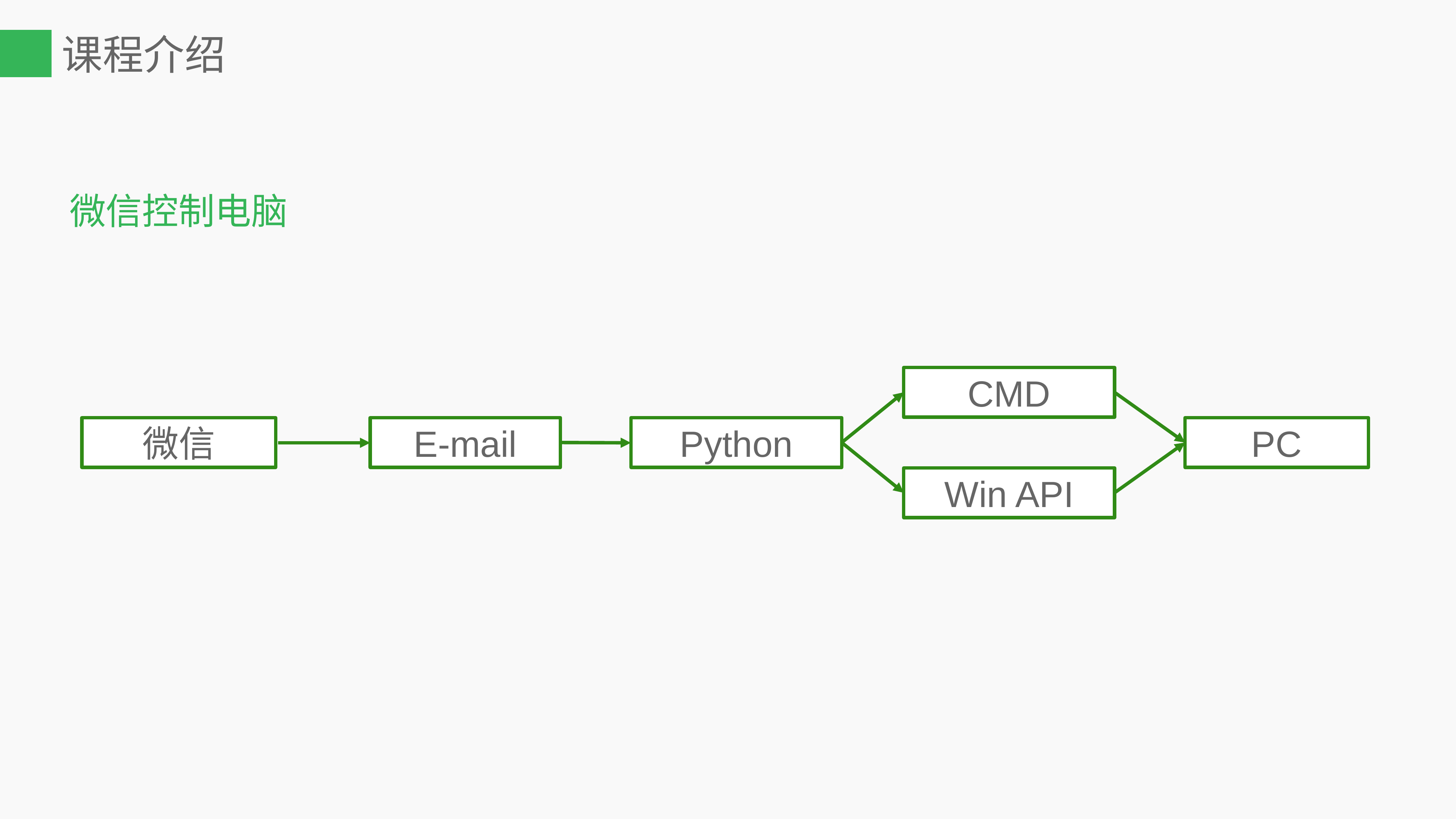

# 课程介绍
微信控制电脑
CMD
微信
E-mail
Python
PC
Win API